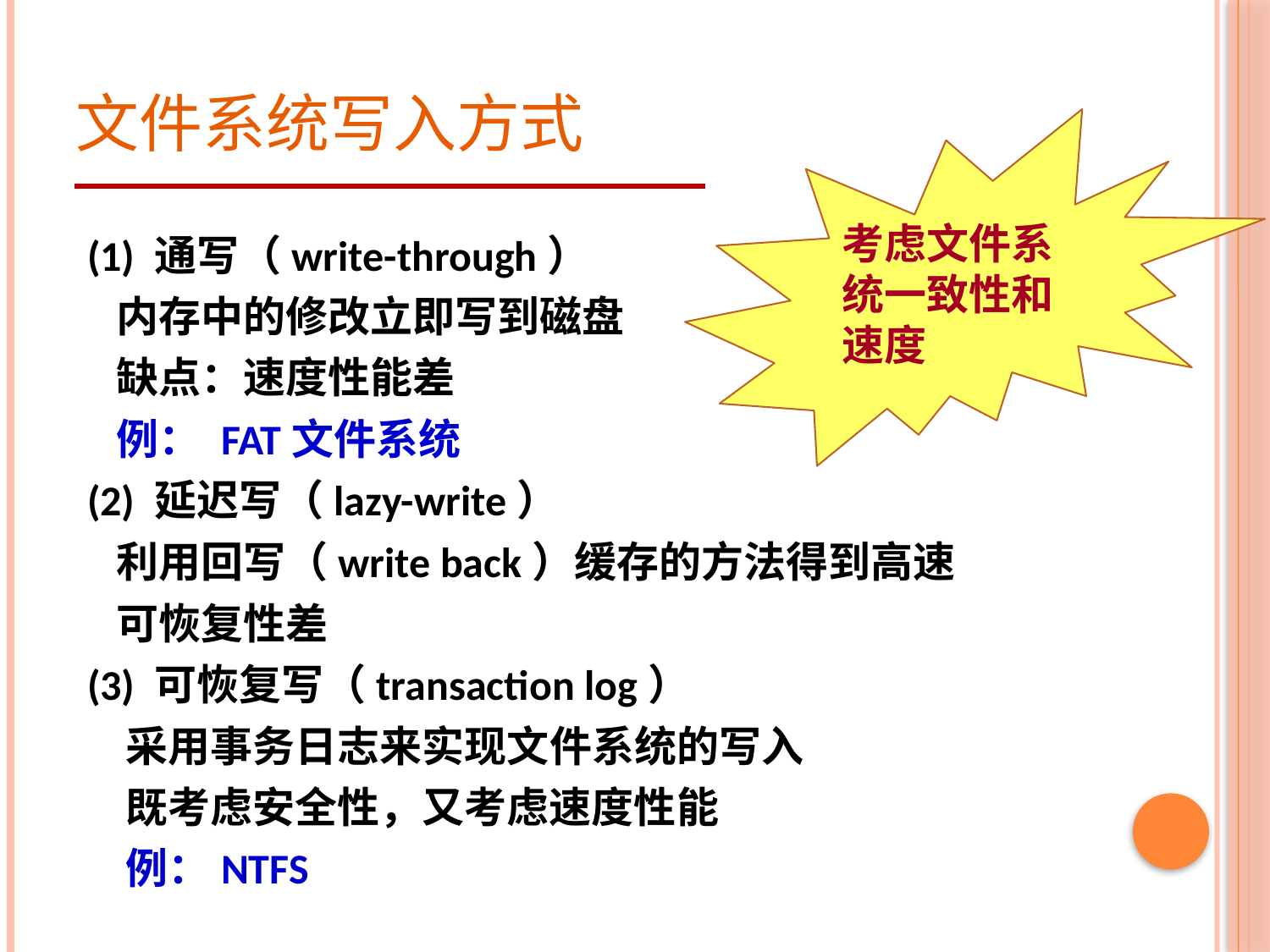

# 文件系统写入方式
考虑文件系统一致性和速度
(1) 通写（write-through）
  内存中的修改立即写到磁盘
  缺点：速度性能差
  例： FAT文件系统
(2) 延迟写（lazy-write）
  利用回写（write back）缓存的方法得到高速
  可恢复性差
(3) 可恢复写（transaction log）
   采用事务日志来实现文件系统的写入
   既考虑安全性，又考虑速度性能
   例：NTFS